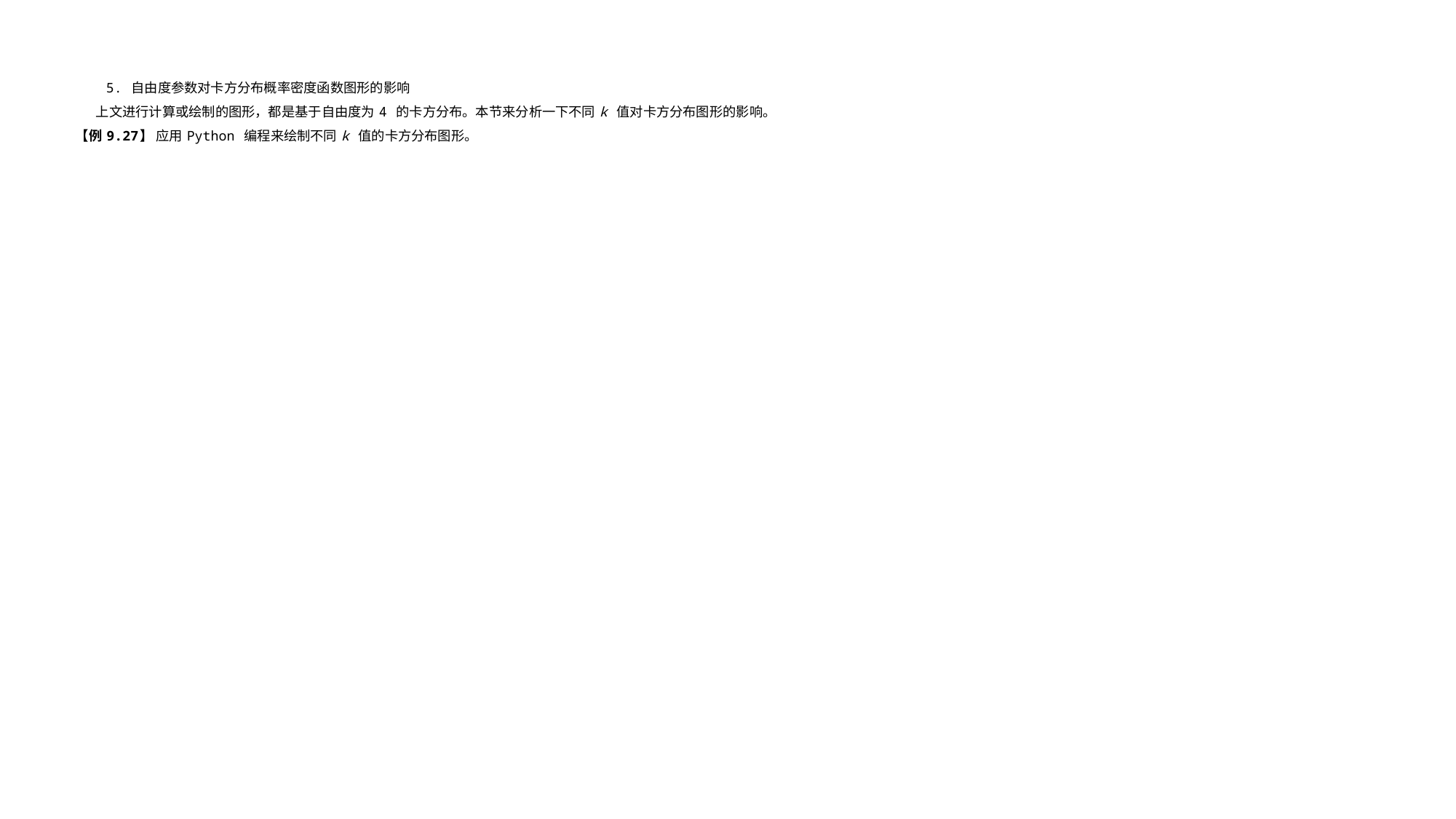

# 5. 自由度参数对卡方分布概率密度函数图形的影响 上文进行计算或绘制的图形，都是基于自由度为 4 的卡方分布。本节来分析一下不同 k 值对卡方分布图形的影响。 【例 9.27】 应用 Python 编程来绘制不同 k 值的卡方分布图形。